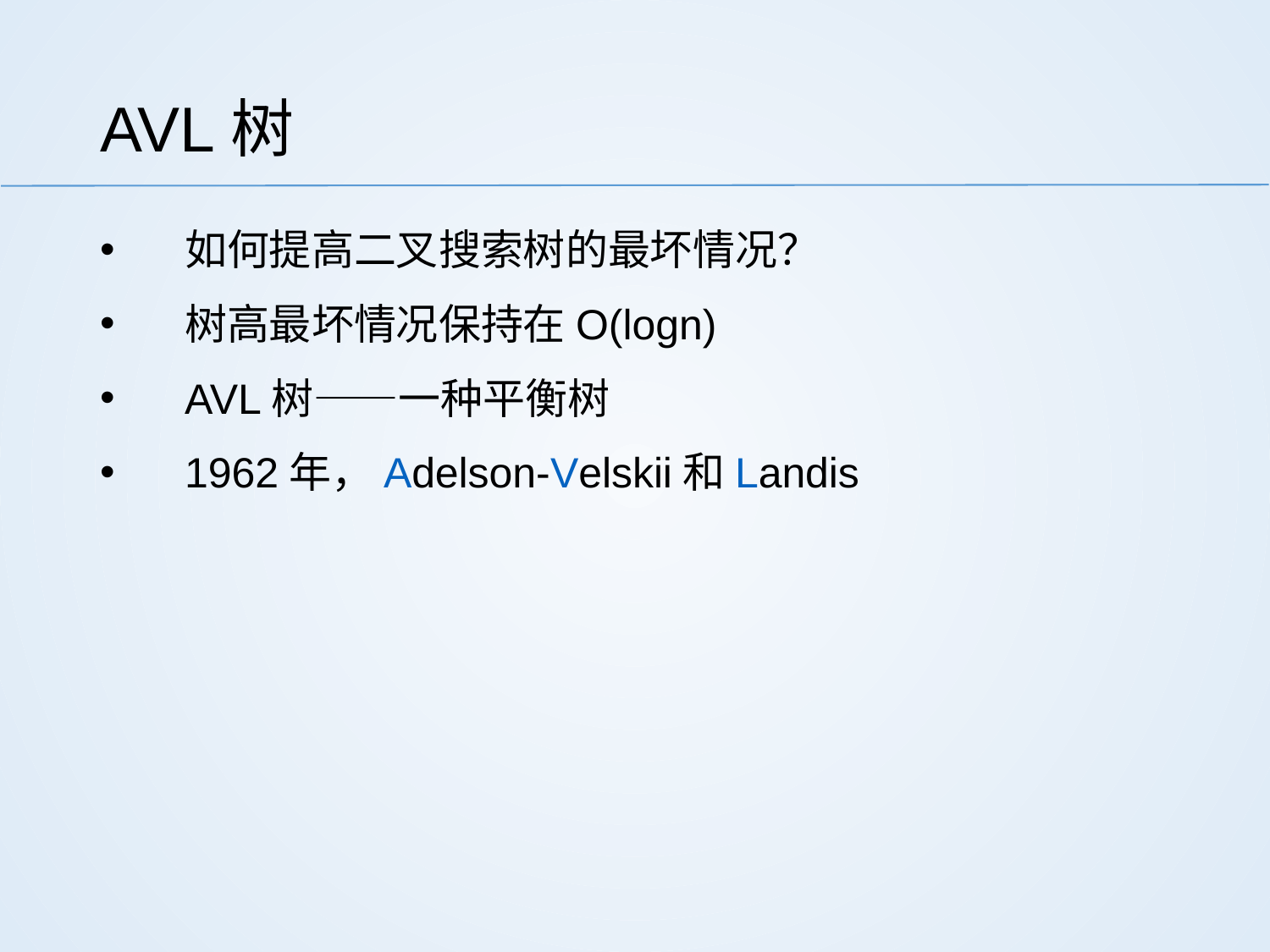

# AVL树
如何提高二叉搜索树的最坏情况？
树高最坏情况保持在O(logn)
AVL树——一种平衡树
1962年，Adelson-Velskii和Landis
39